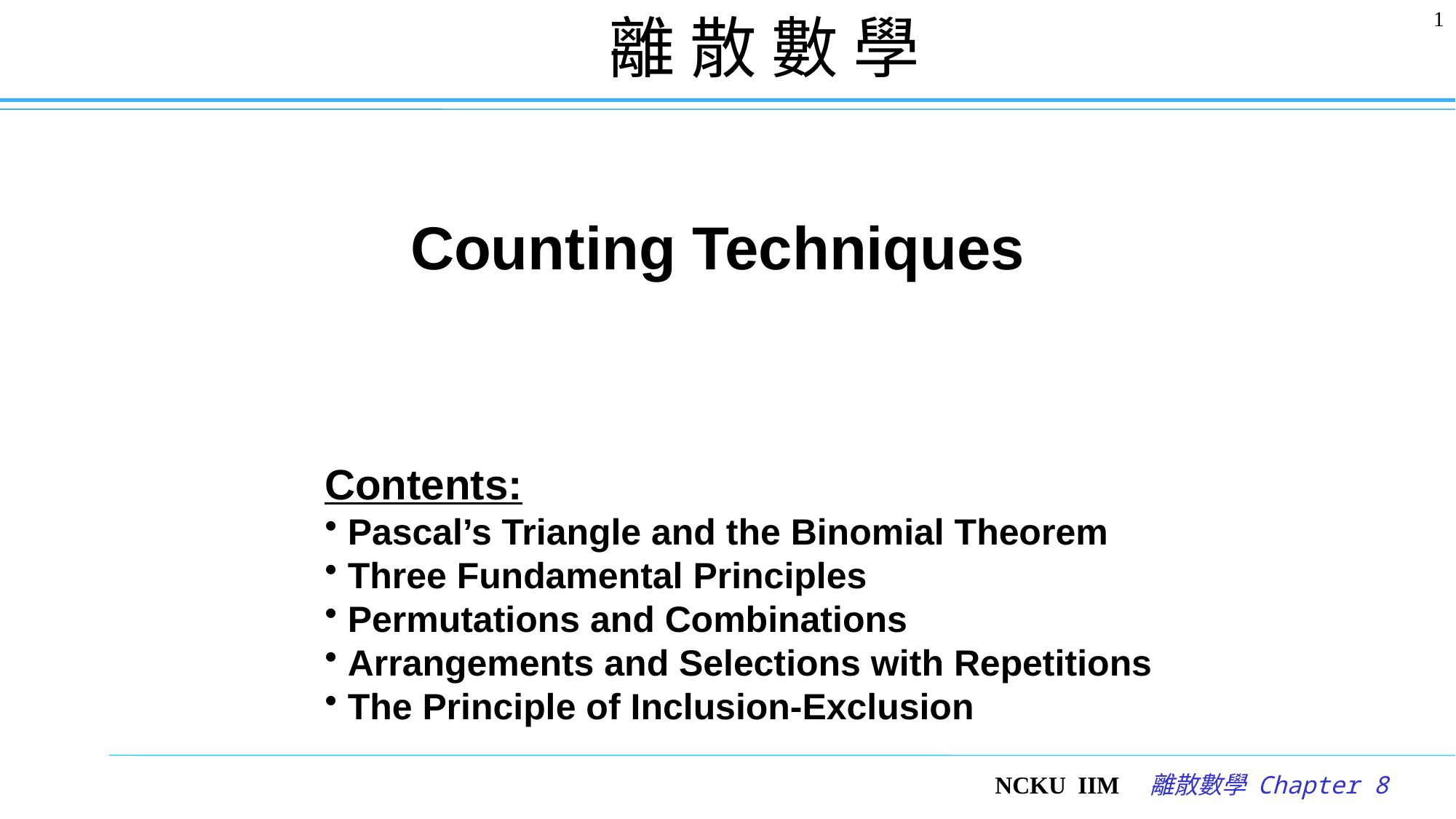

離 散 數 學
1
# Counting Techniques
Contents:
 Pascal’s Triangle and the Binomial Theorem
 Three Fundamental Principles
 Permutations and Combinations
 Arrangements and Selections with Repetitions
 The Principle of Inclusion-Exclusion